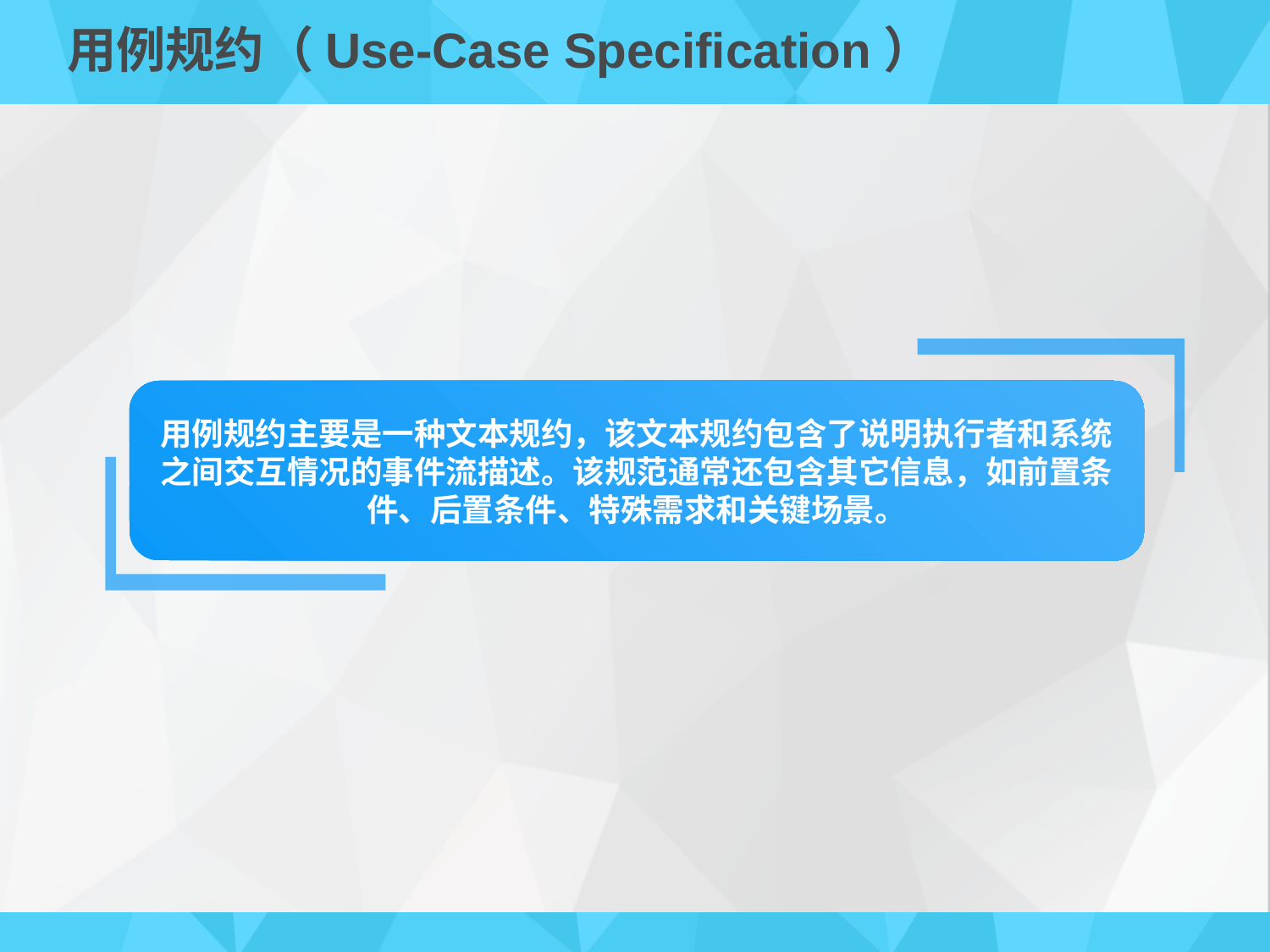

# 用例规约（Use-Case Specification）

用例规约主要是一种文本规约，该文本规约包含了说明执行者和系统
之间交互情况的事件流描述。该规范通常还包含其它信息，如前置条
件、后置条件、特殊需求和关键场景。